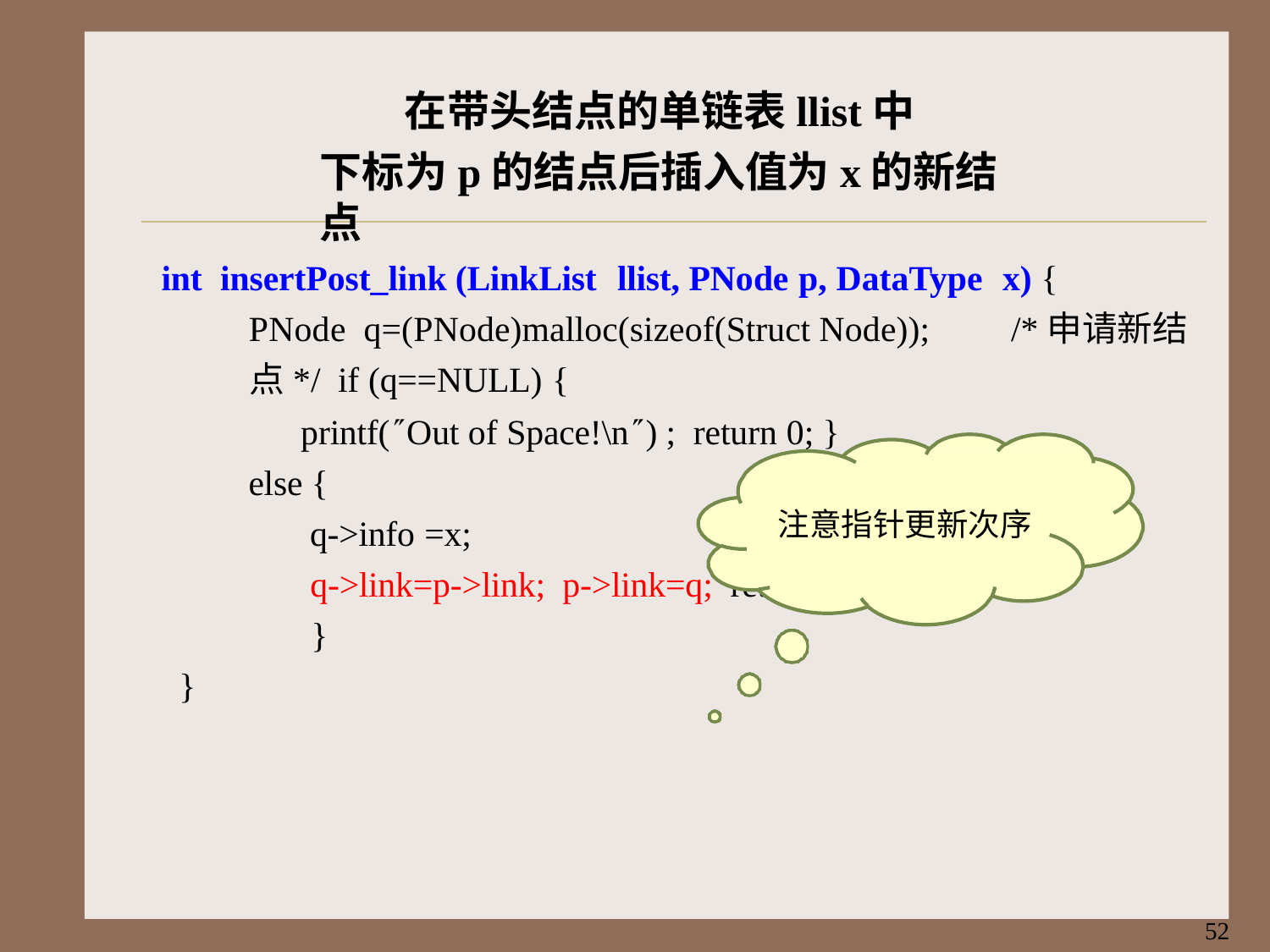

# 在带头结点的单链表llist中
下标为p的结点后插入值为x的新结点

int  insertPost_link (LinkList	llist, PNode p, DataType	x) {
PNode  q=(PNode)malloc(sizeof(Struct Node));	/*申请新结点*/  if (q==NULL) {
               printf(″Out of Space!\n″) ;  return 0; }
          else {
         q->info =x;
        q->link=p->link;  p->link=q;  return 1;
               }
}

注意指针更新次序

52